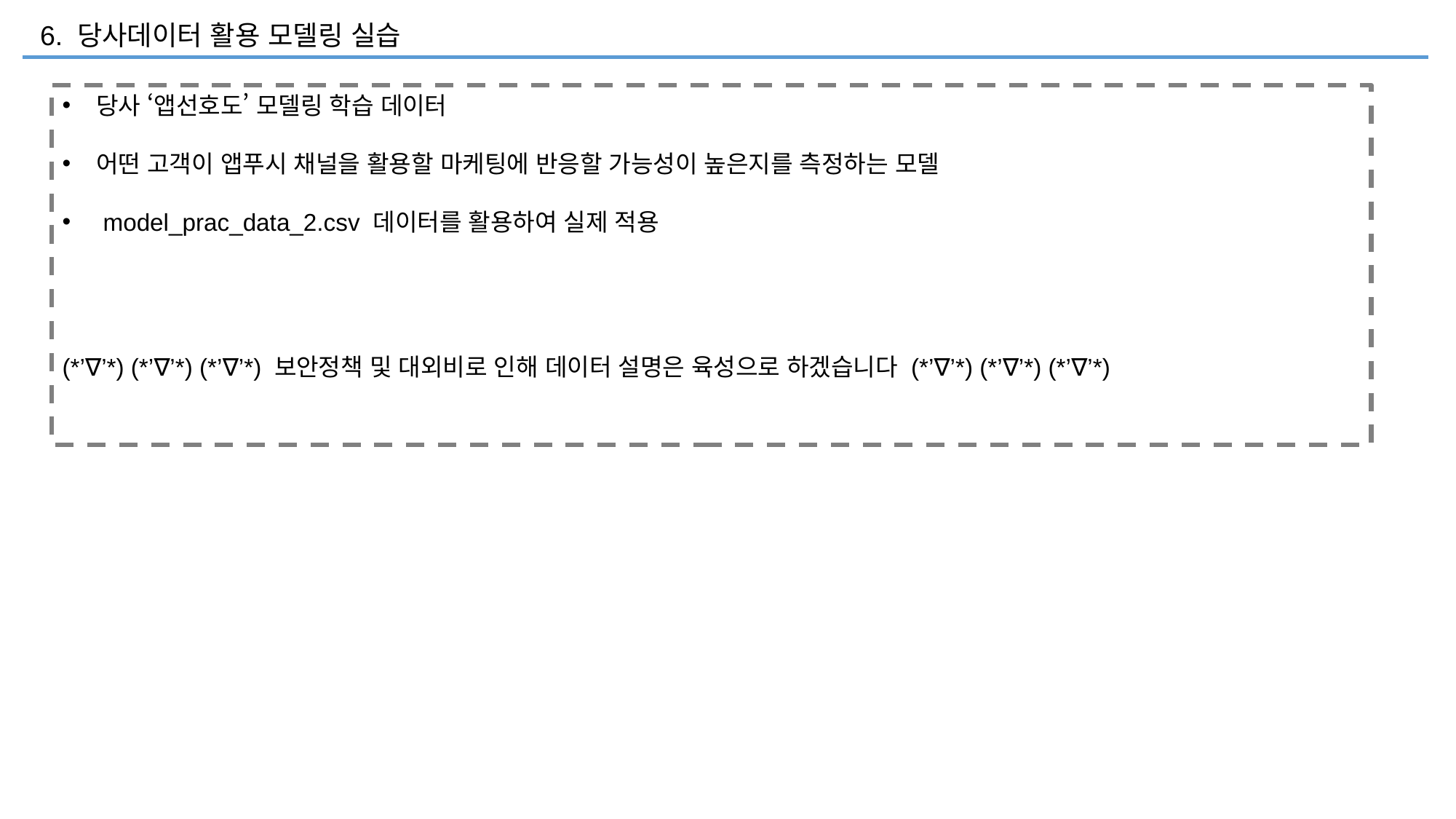

6. 당사데이터 활용 모델링 실습
당사 ‘앱선호도’ 모델링 학습 데이터

어떤 고객이 앱푸시 채널을 활용할 마케팅에 반응할 가능성이 높은지를 측정하는 모델

 model_prac_data_2.csv 데이터를 활용하여 실제 적용

(*’∇’*) (*’∇’*) (*’∇’*) 보안정책 및 대외비로 인해 데이터 설명은 육성으로 하겠습니다 (*’∇’*) (*’∇’*) (*’∇’*)